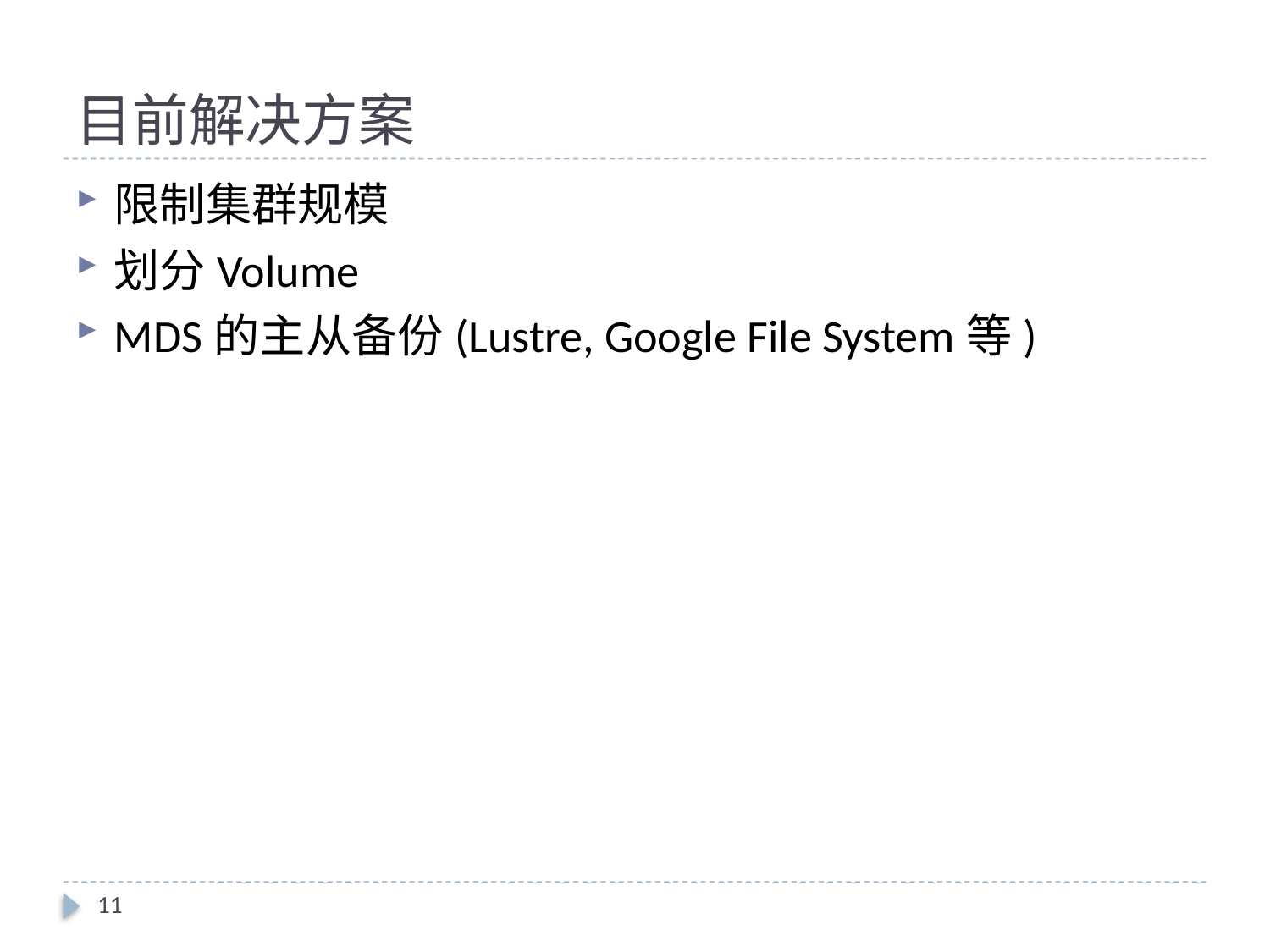

# 目前解决方案
限制集群规模
划分Volume
MDS的主从备份(Lustre, Google File System等)

11